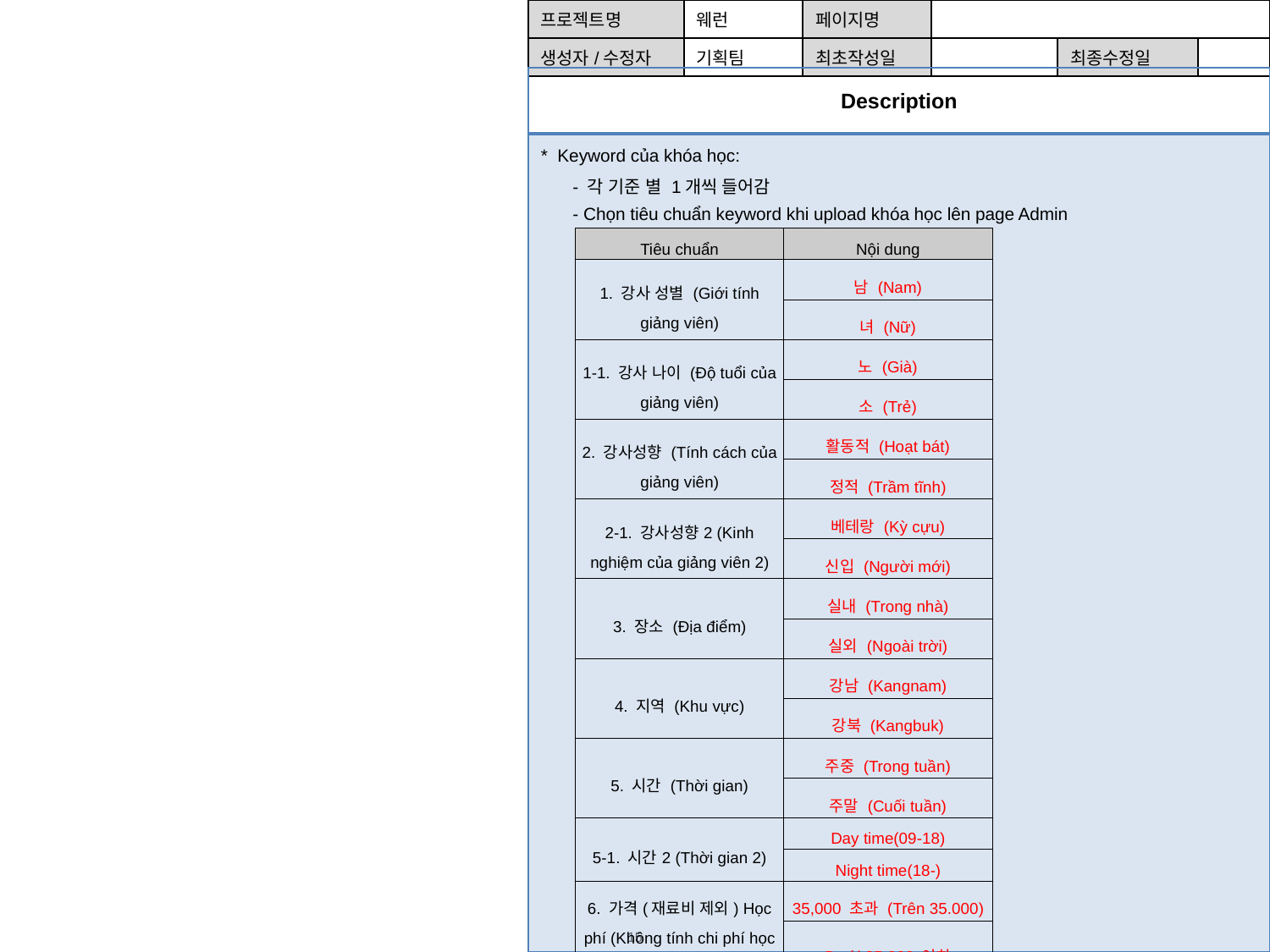

| 프로젝트명 | 웨런 | 페이지명 |  |  |  |
| --- | --- | --- | --- | --- | --- |
| 생성자/수정자 | 기획팀 | 최초작성일 |  | 최종수정일 |  |
| Description |
| --- |
| \* Keyword của khóa học: - 각 기준 별 1개씩 들어감 - Chọn tiêu chuẩn keyword khi upload khóa học lên page Admin |
| Tiêu chuẩn | Nội dung |
| --- | --- |
| 1. 강사 성별 (Giới tính giảng viên) | 남 (Nam) |
|  | 녀 (Nữ) |
| 1-1. 강사 나이 (Độ tuổi của giảng viên) | 노 (Già) |
|  | 소 (Trẻ) |
| 2. 강사성향 (Tính cách của giảng viên) | 활동적 (Hoạt bát) |
|  | 정적 (Trầm tĩnh) |
| 2-1. 강사성향2 (Kinh nghiệm của giảng viên 2) | 베테랑 (Kỳ cựu) |
|  | 신입 (Người mới) |
| 3. 장소 (Địa điểm) | 실내 (Trong nhà) |
|  | 실외 (Ngoài trời) |
| 4. 지역 (Khu vực) | 강남 (Kangnam) |
|  | 강북 (Kangbuk) |
| 5. 시간 (Thời gian) | 주중 (Trong tuần) |
|  | 주말 (Cuối tuần) |
| 5-1. 시간2 (Thời gian 2) | Day time(09-18) |
|  | Night time(18-) |
| 6. 가격(재료비 제외) Học phí (Không tính chi phí học liệu) | 35,000 초과 (Trên 35.000) |
|  | Dưới 35,000 이하 |
| 7. 수업 방식 (Hình thức học) | 참여형 (Tham gia) |
|  | 강연형 (Diễn thuyết) |
| 7-1. 수업 규모 (Quy mô lớp học) | 소규모(5인이하) Quy mô nhỏ (Dưới 5 người) |
|  | 중규모(10인이하) Quy mô trung bình (Dưới 10 người) |
|  | 대규모(10인초과) (Quy mô lớn (Trên 10 người) |